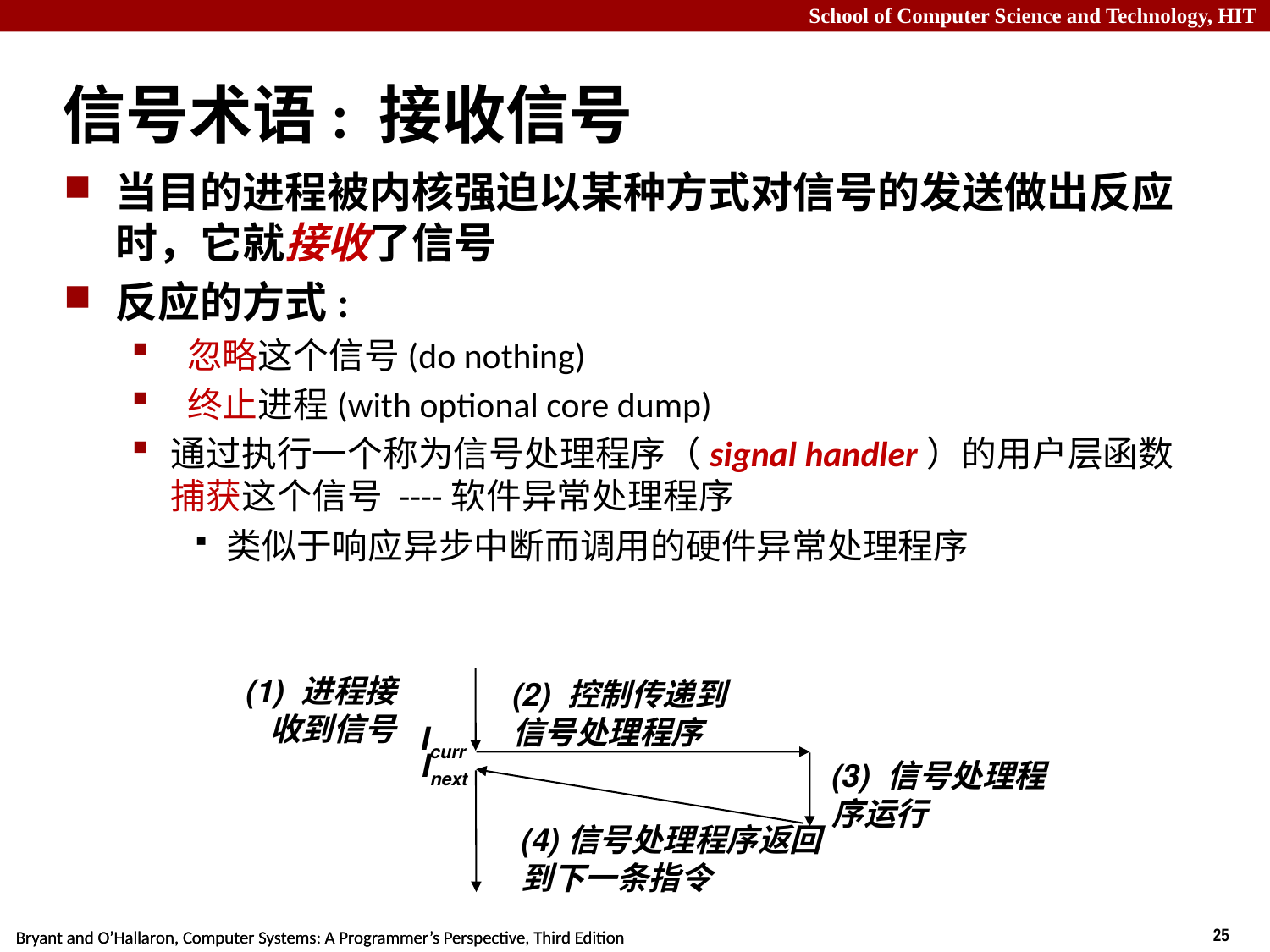

# 信号术语: 接收信号
当目的进程被内核强迫以某种方式对信号的发送做出反应时，它就接收了信号
反应的方式:
 忽略这个信号(do nothing)
 终止进程(with optional core dump)
通过执行一个称为信号处理程序（signal handler）的用户层函数捕获这个信号 ----软件异常处理程序
类似于响应异步中断而调用的硬件异常处理程序

(1) 进程接收到信号

(2) 控制传递到
信号处理程序
Icurr
Inext
(3) 信号处理程序运行

(4)信号处理程序返回
到下一条指令